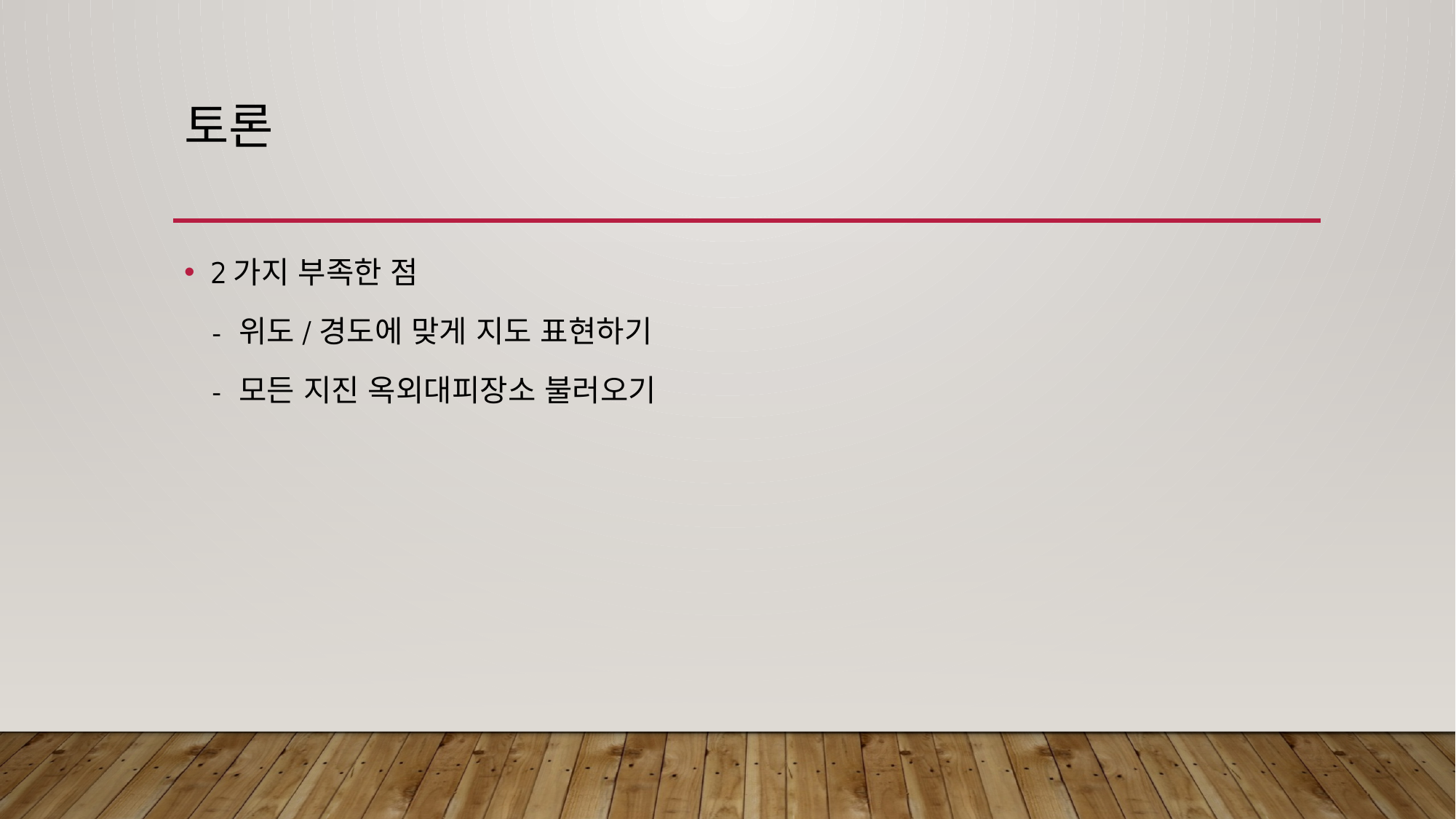

# 토론
2가지 부족한 점
   - 위도/경도에 맞게 지도 표현하기
   - 모든 지진 옥외대피장소 불러오기